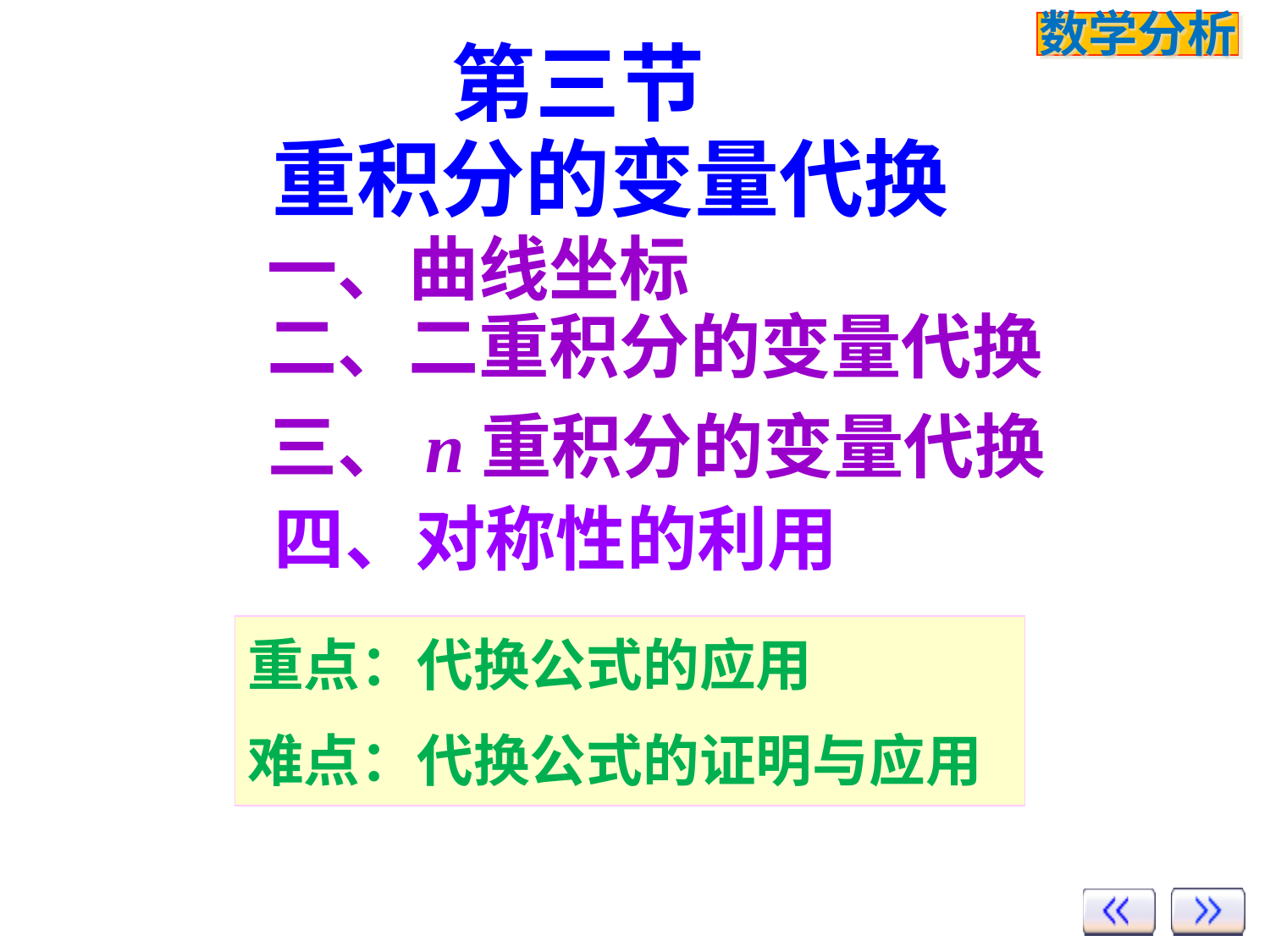

第三节
重积分的变量代换
一、曲线坐标
二、二重积分的变量代换
三、n重积分的变量代换
四、对称性的利用
重点：代换公式的应用
难点：代换公式的证明与应用